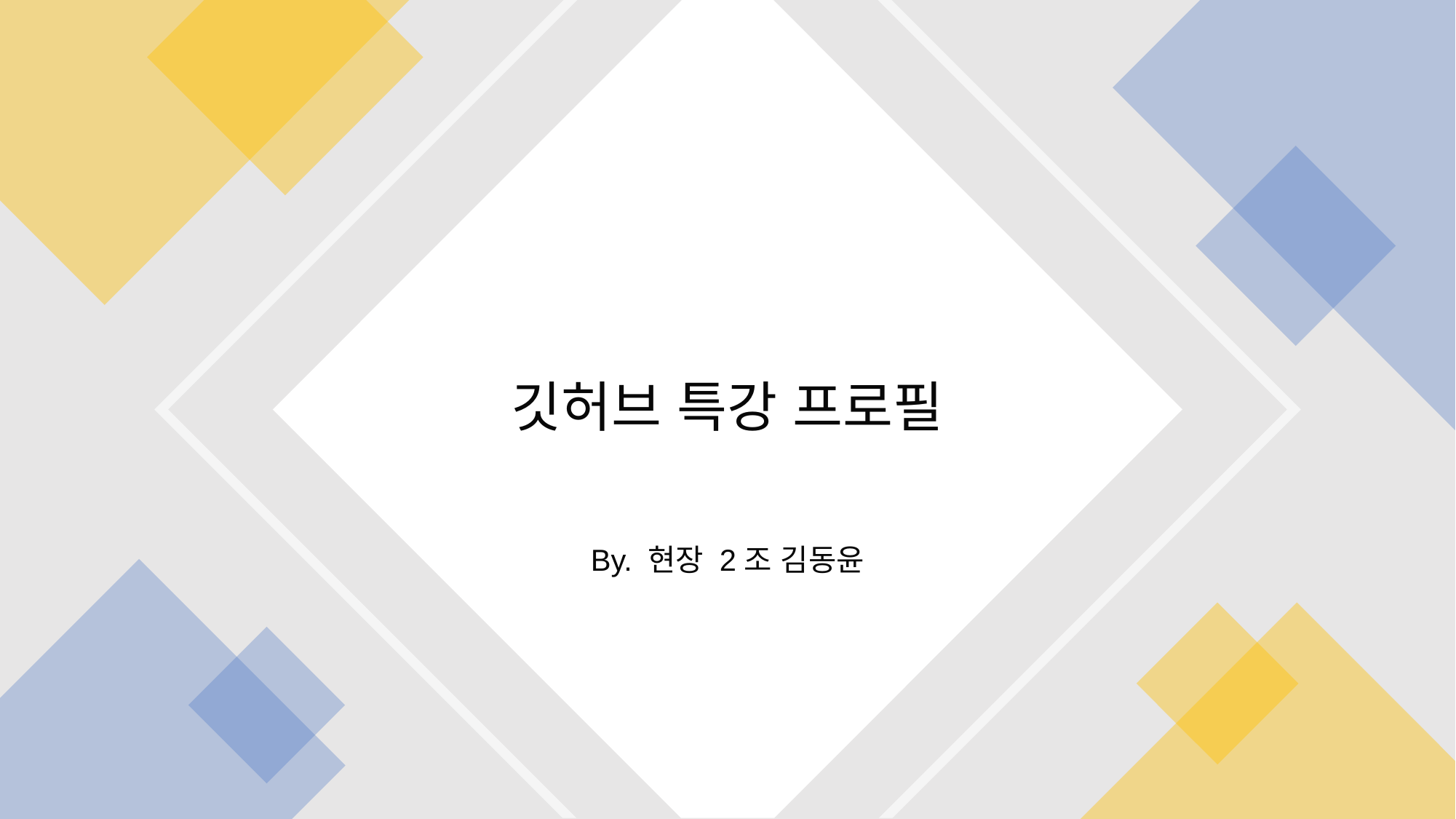

# 깃허브 특강 프로필
By. 현장 2조 김동윤